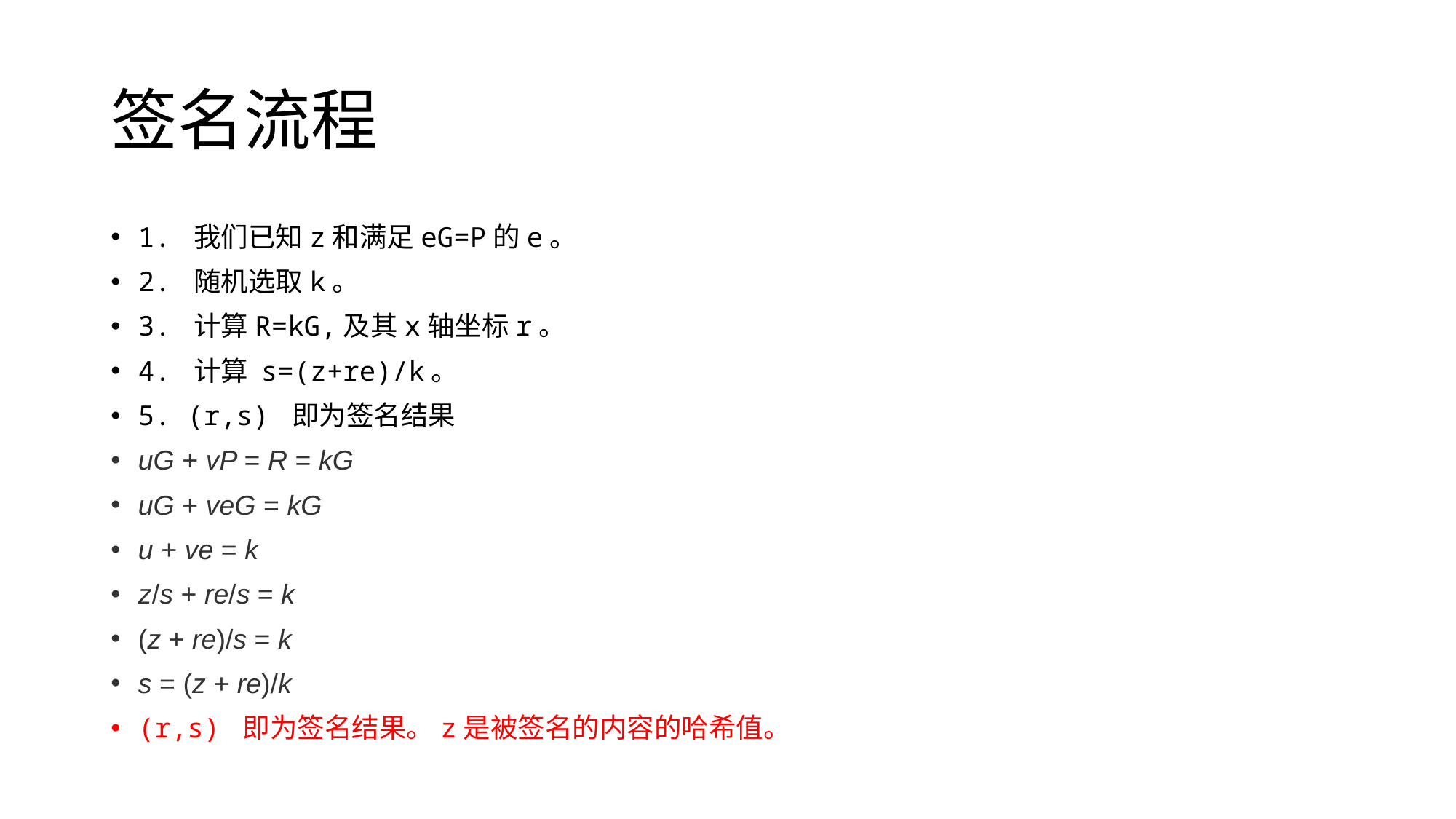

# 签名流程
1. 我们已知z和满足eG=P的e。
2. 随机选取k。
3. 计算R=kG,及其x轴坐标r。
4. 计算 s=(z+re)/k。
5. (r,s) 即为签名结果
uG + vP = R = kG
uG + veG = kG
u + ve = k
z/s + re/s = k
(z + re)/s = k
s = (z + re)/k
(r,s) 即为签名结果。z是被签名的内容的哈希值。